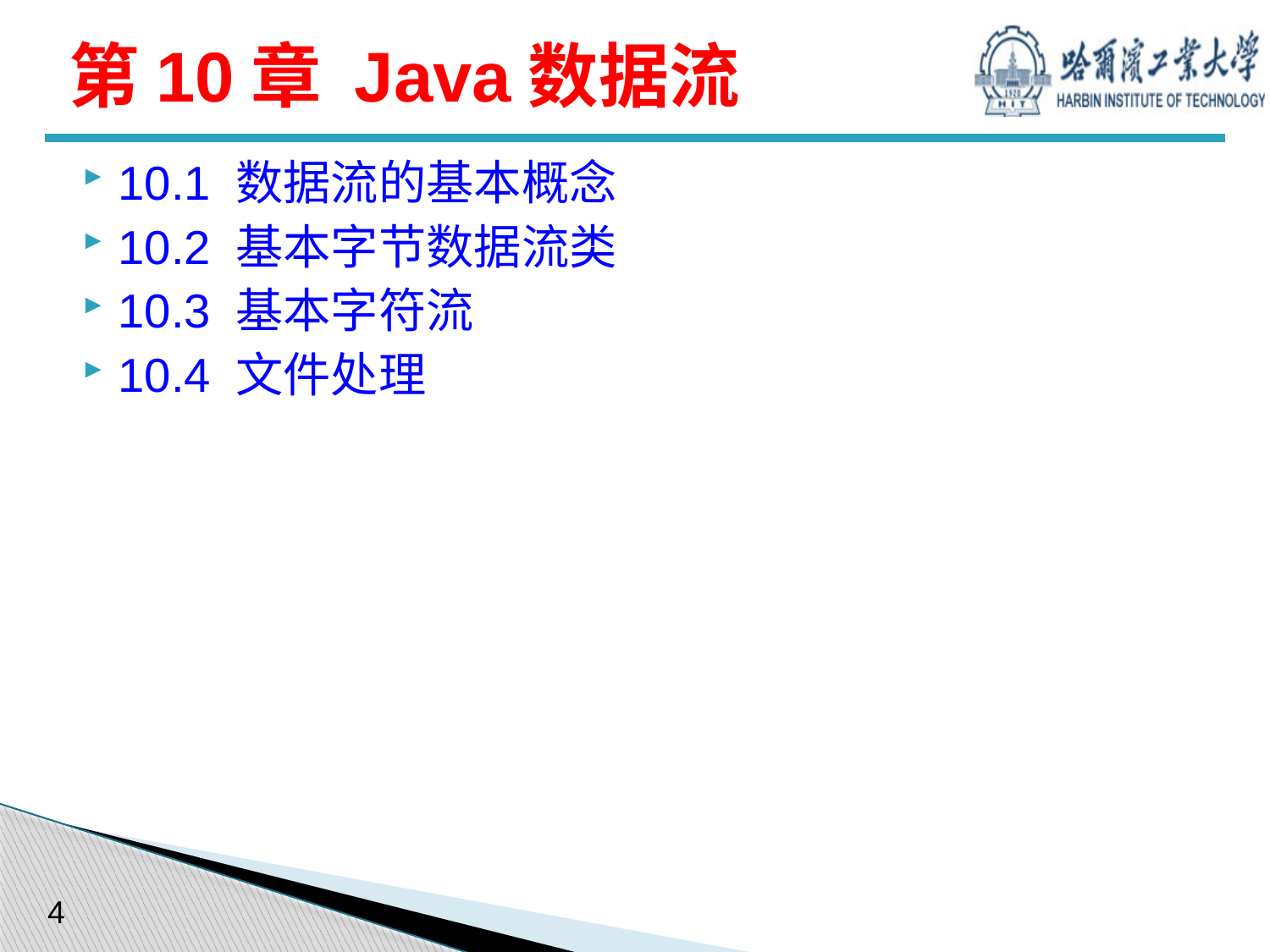

# 第10章 Java数据流
10.1 数据流的基本概念
10.2 基本字节数据流类
10.3 基本字符流
10.4 文件处理